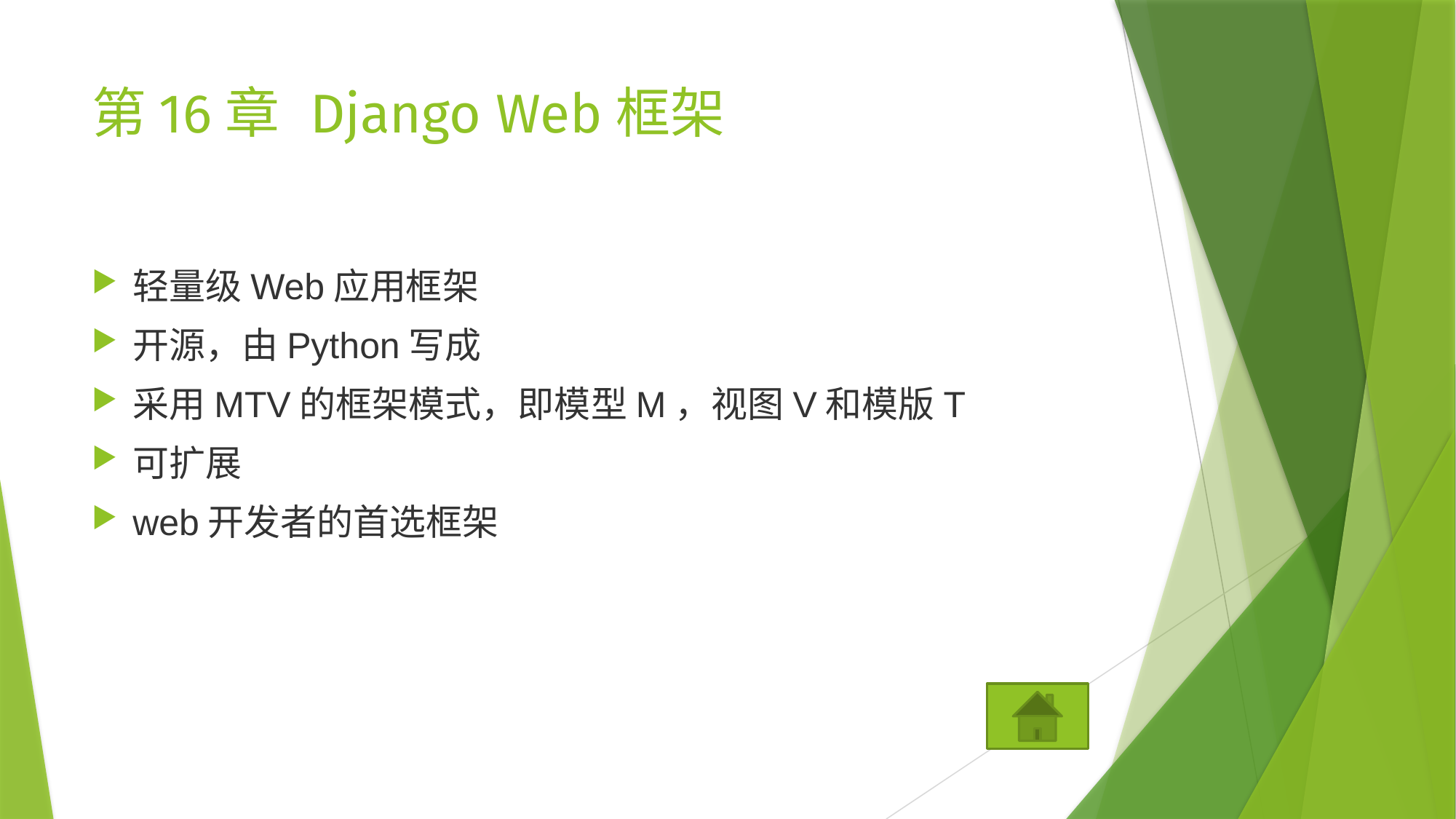

# 第16章	Django Web框架
轻量级Web应用框架
开源，由Python写成
采用MTV的框架模式，即模型M，视图V和模版T
可扩展
web开发者的首选框架